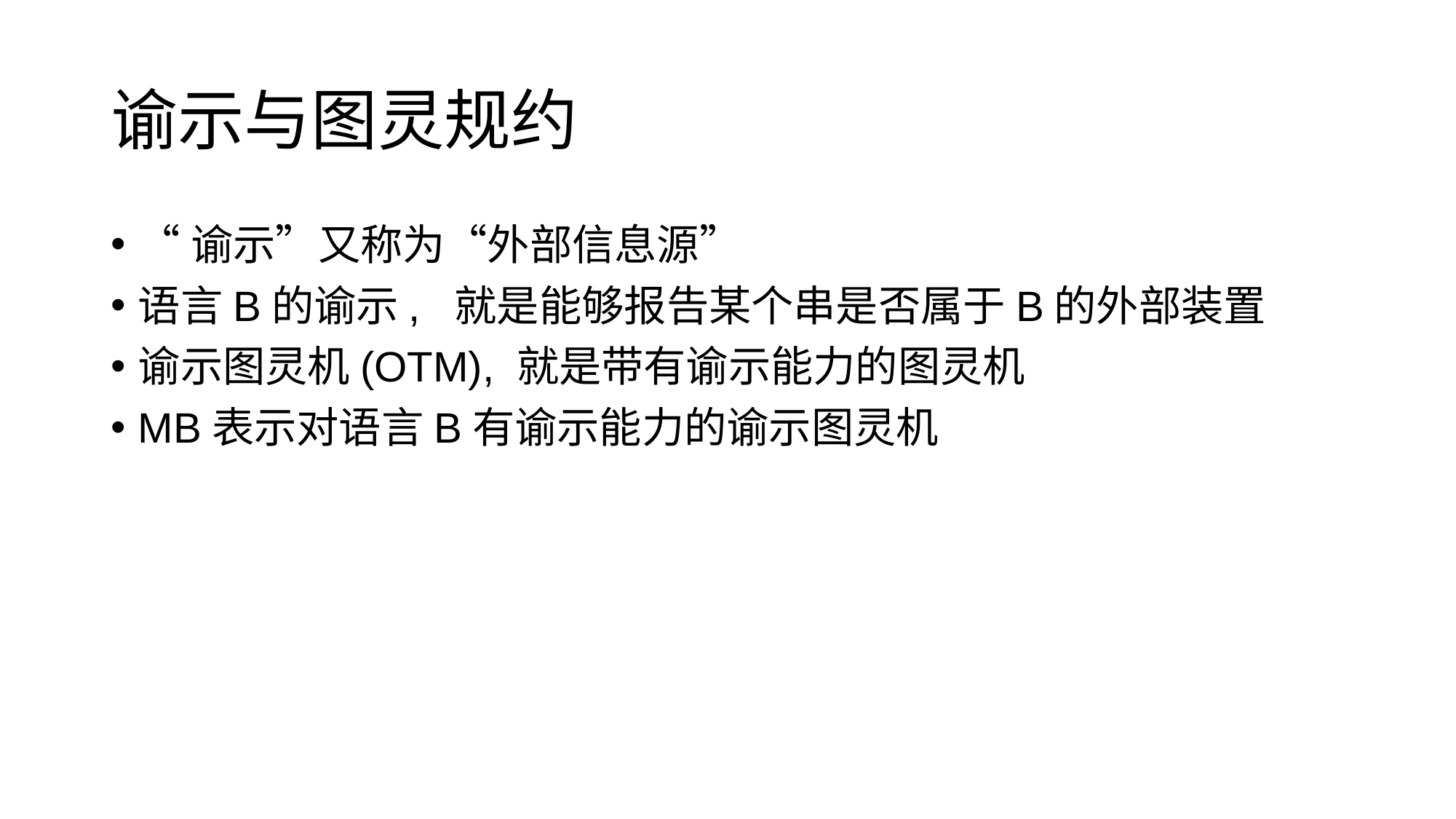

# 谕示与图灵规约
“谕示”又称为“外部信息源”
语言B的谕示,  就是能够报告某个串是否属于B的外部装置
谕示图灵机(OTM), 就是带有谕示能力的图灵机
MB表示对语言B有谕示能力的谕示图灵机